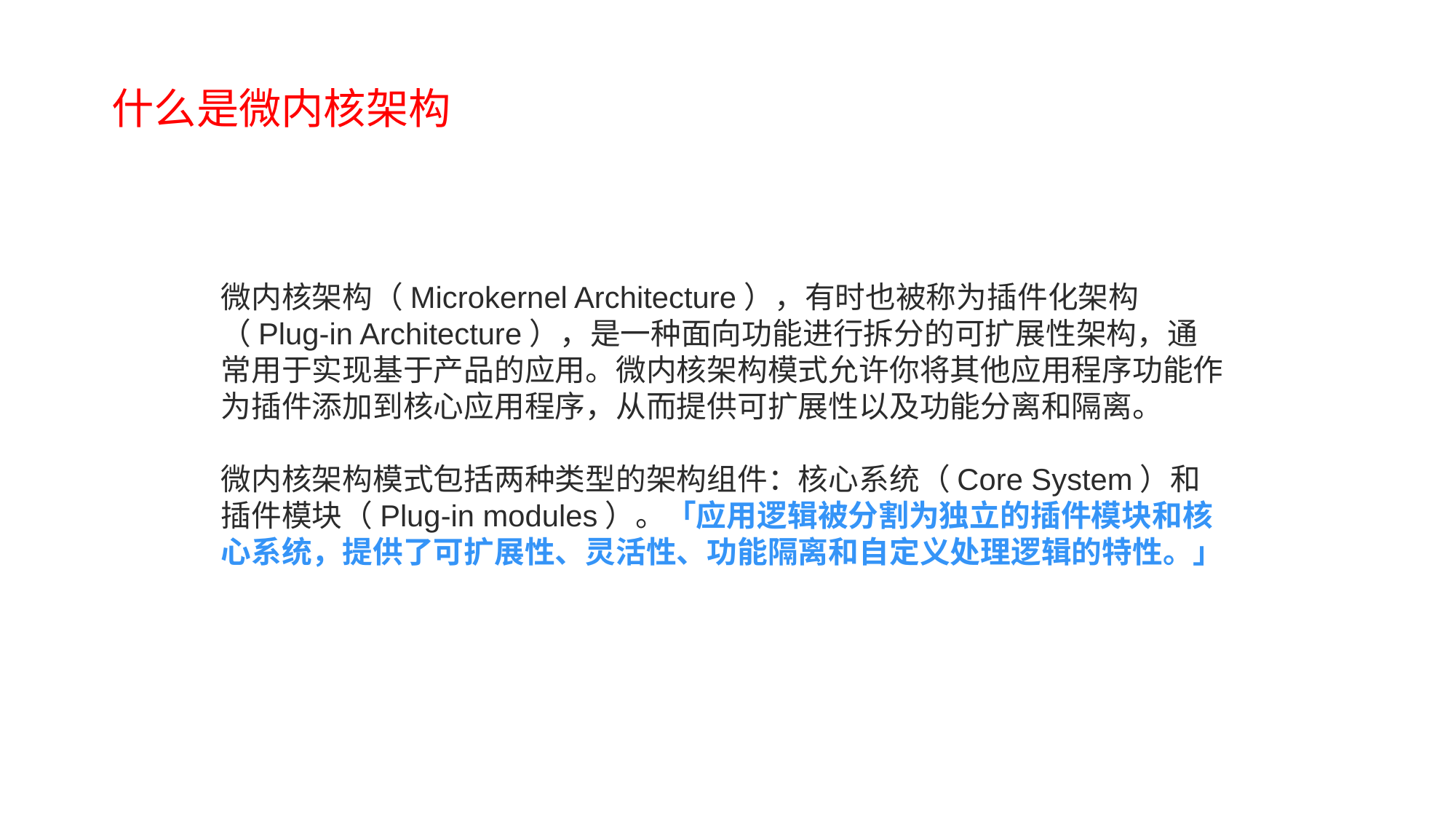

什么是微内核架构
微内核架构（Microkernel Architecture），有时也被称为插件化架构（Plug-in Architecture），是一种面向功能进行拆分的可扩展性架构，通常用于实现基于产品的应用。微内核架构模式允许你将其他应用程序功能作为插件添加到核心应用程序，从而提供可扩展性以及功能分离和隔离。

微内核架构模式包括两种类型的架构组件：核心系统（Core System）和插件模块（Plug-in modules）。「应用逻辑被分割为独立的插件模块和核心系统，提供了可扩展性、灵活性、功能隔离和自定义处理逻辑的特性。」